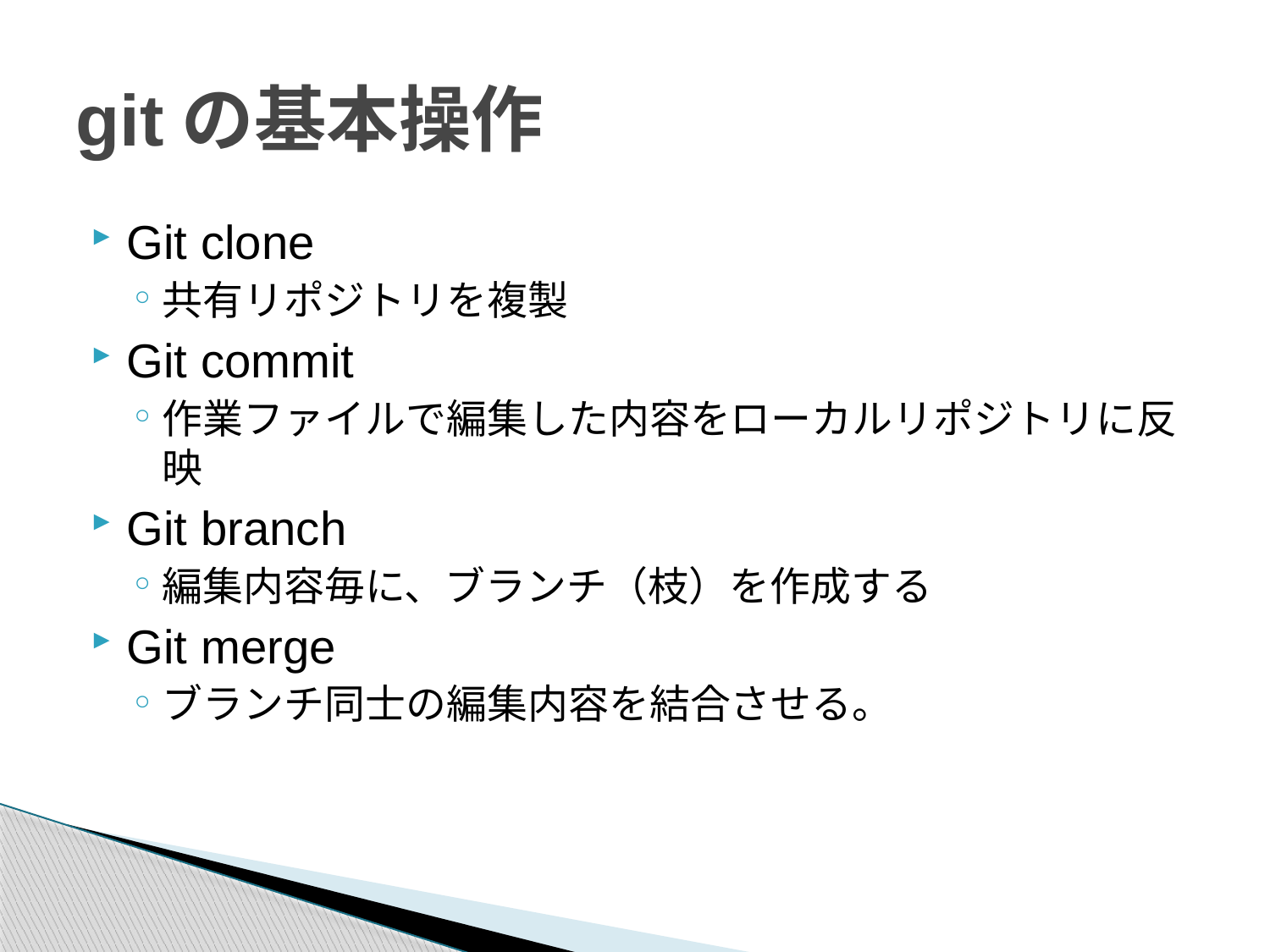

# gitの基本操作
Git clone
共有リポジトリを複製
Git commit
作業ファイルで編集した内容をローカルリポジトリに反映
Git branch
編集内容毎に、ブランチ（枝）を作成する
Git merge
ブランチ同士の編集内容を結合させる。